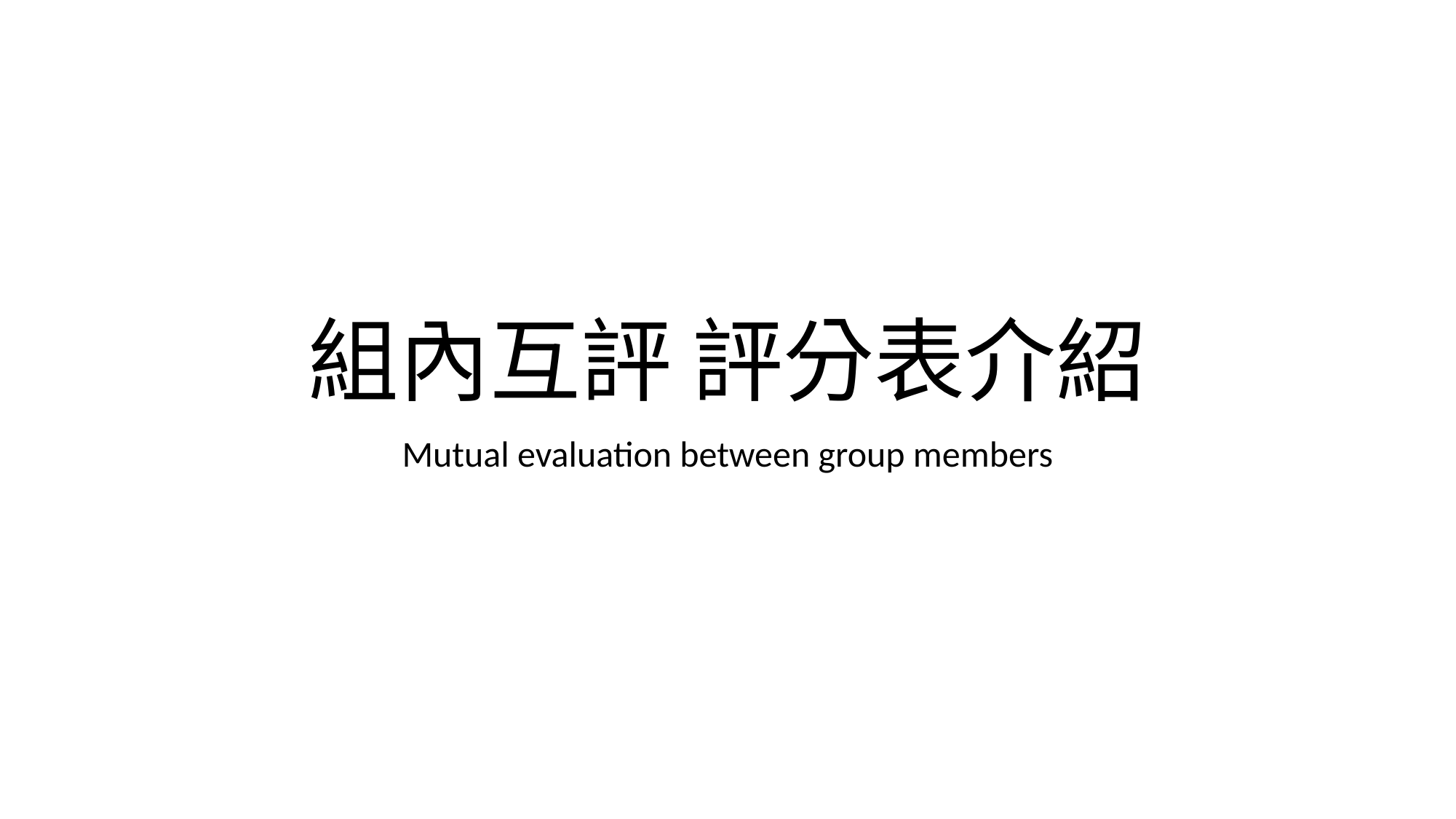

# 組內互評 評分表介紹
Mutual evaluation between group members